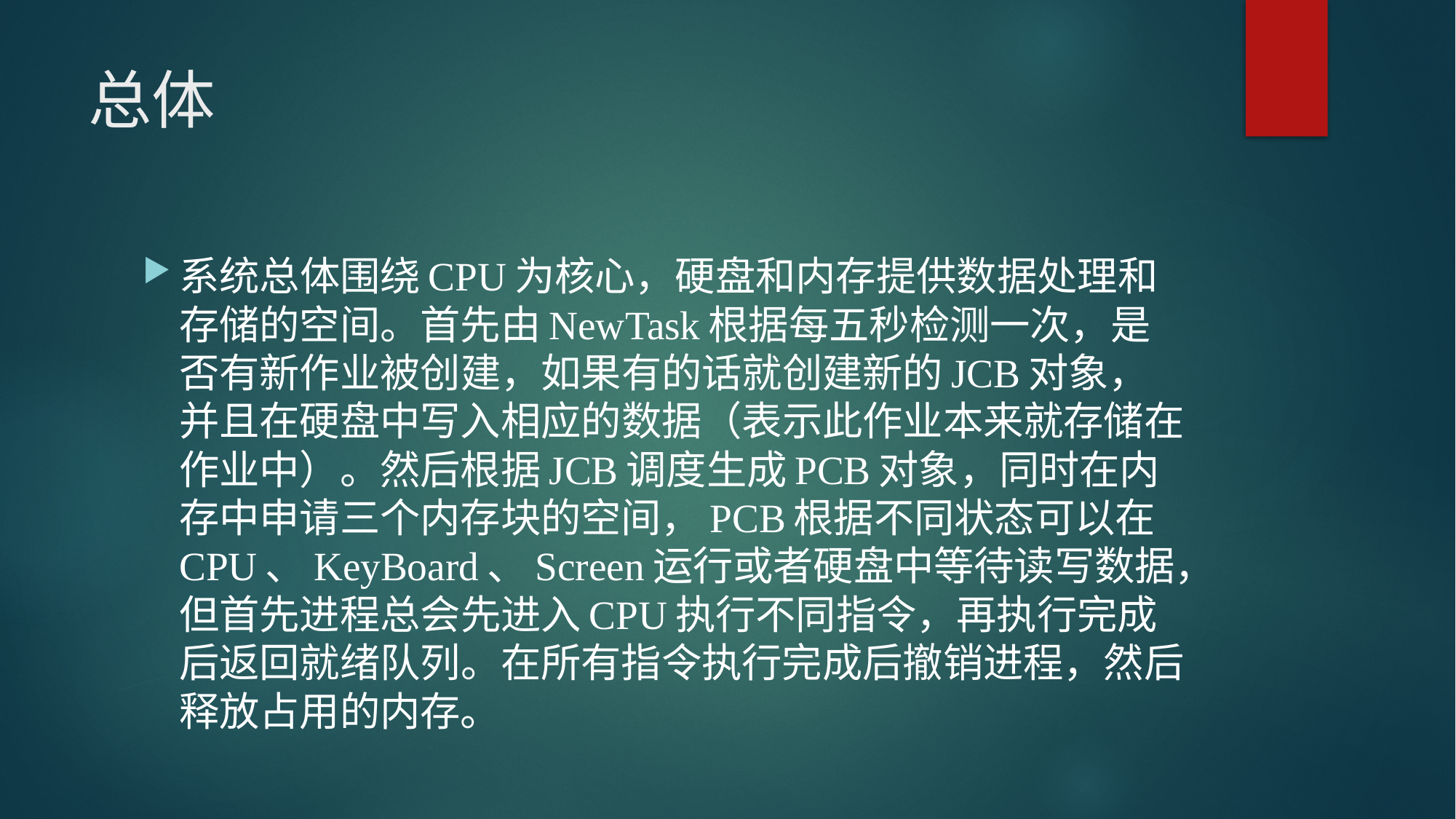

# 总体
系统总体围绕CPU为核心，硬盘和内存提供数据处理和存储的空间。首先由NewTask根据每五秒检测一次，是否有新作业被创建，如果有的话就创建新的JCB对象，并且在硬盘中写入相应的数据（表示此作业本来就存储在作业中）。然后根据JCB调度生成PCB对象，同时在内存中申请三个内存块的空间，PCB根据不同状态可以在CPU、KeyBoard、Screen运行或者硬盘中等待读写数据，但首先进程总会先进入CPU执行不同指令，再执行完成后返回就绪队列。在所有指令执行完成后撤销进程，然后释放占用的内存。